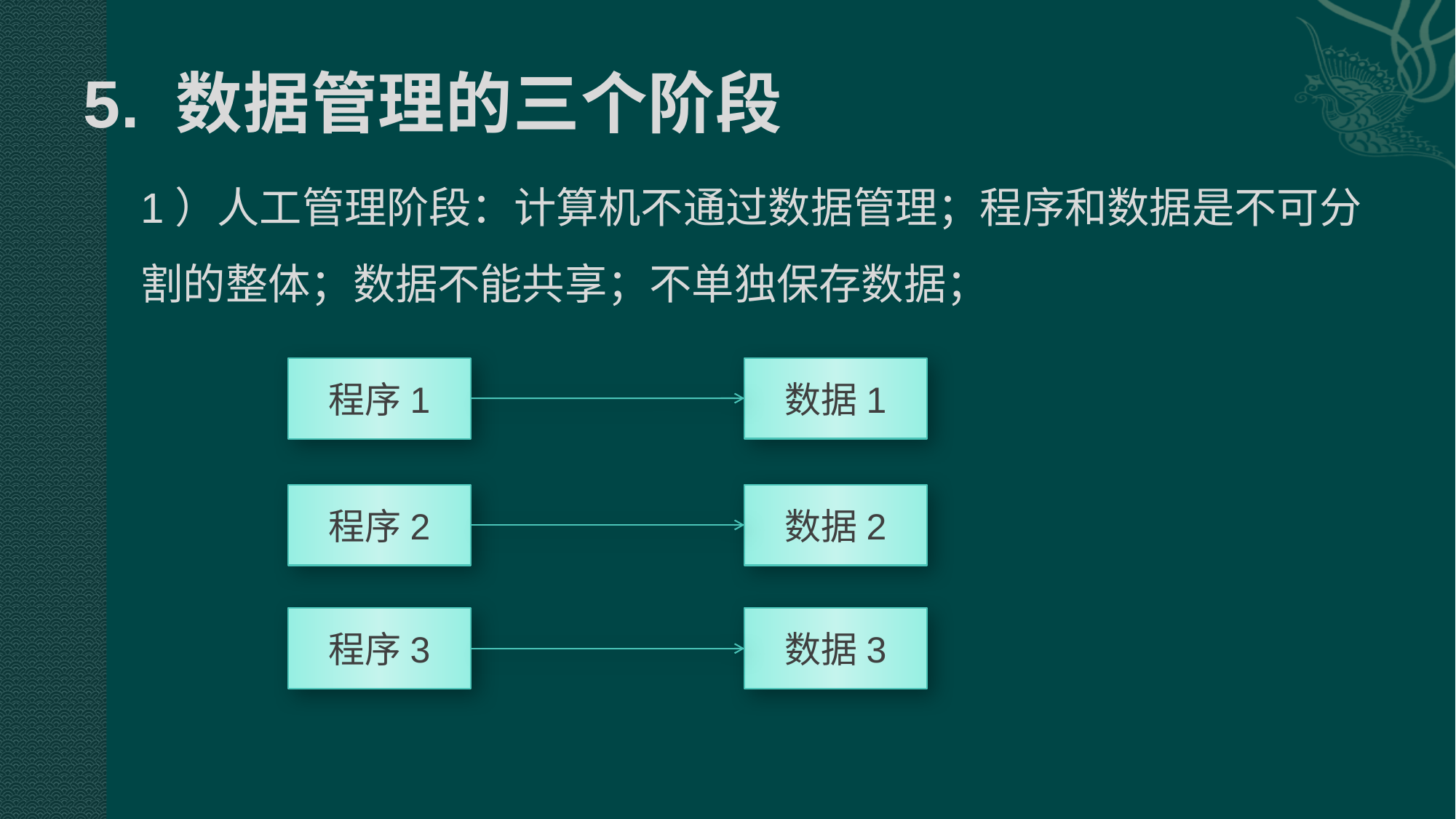

# 5. 数据管理的三个阶段
1）人工管理阶段：计算机不通过数据管理；程序和数据是不可分割的整体；数据不能共享；不单独保存数据；

数据1
程序1
程序2
数据2
程序3
数据3